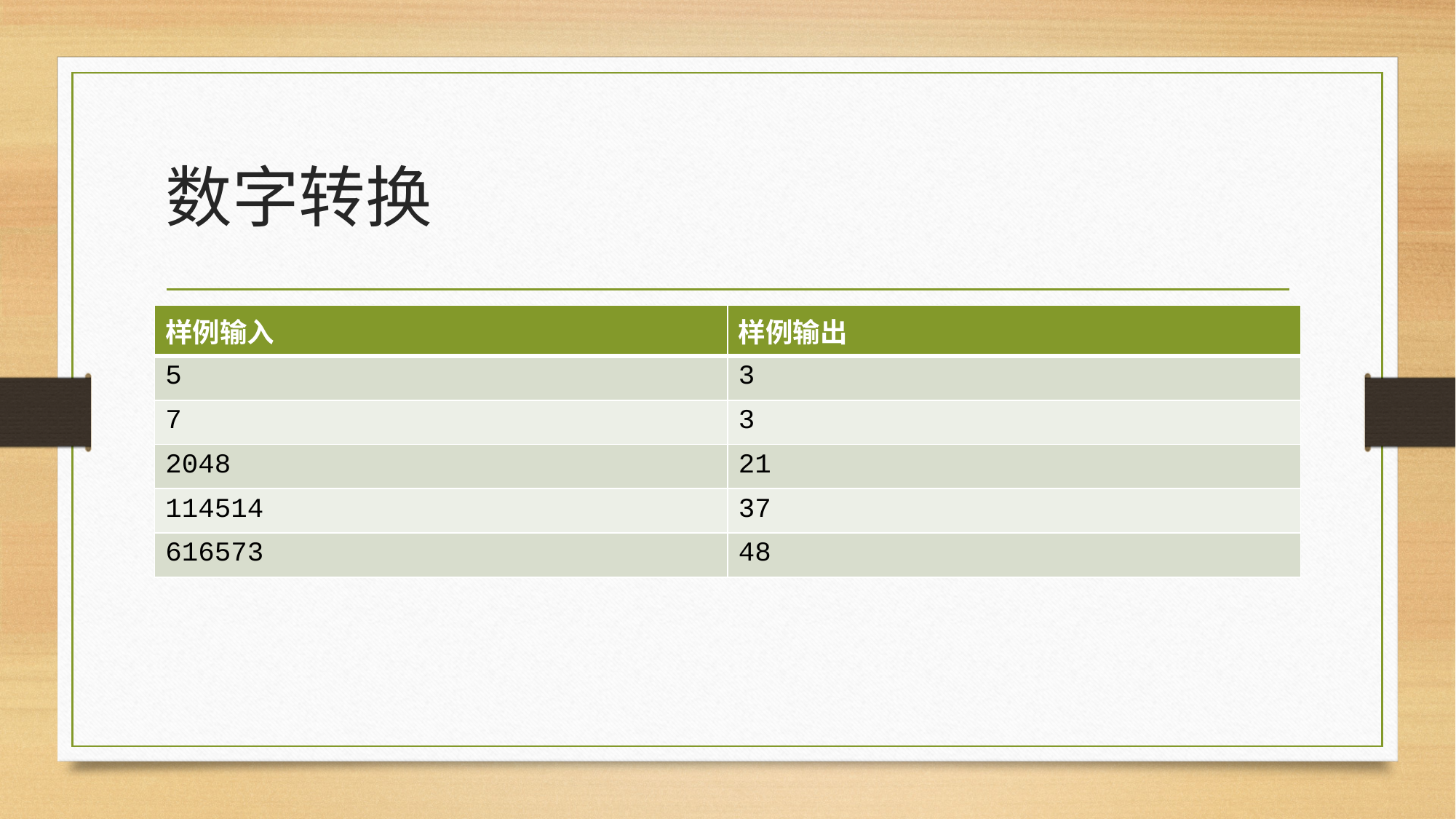

# 数字转换
| 样例输入 | 样例输出 |
| --- | --- |
| 5 | 3 |
| 7 | 3 |
| 2048 | 21 |
| 114514 | 37 |
| 616573 | 48 |